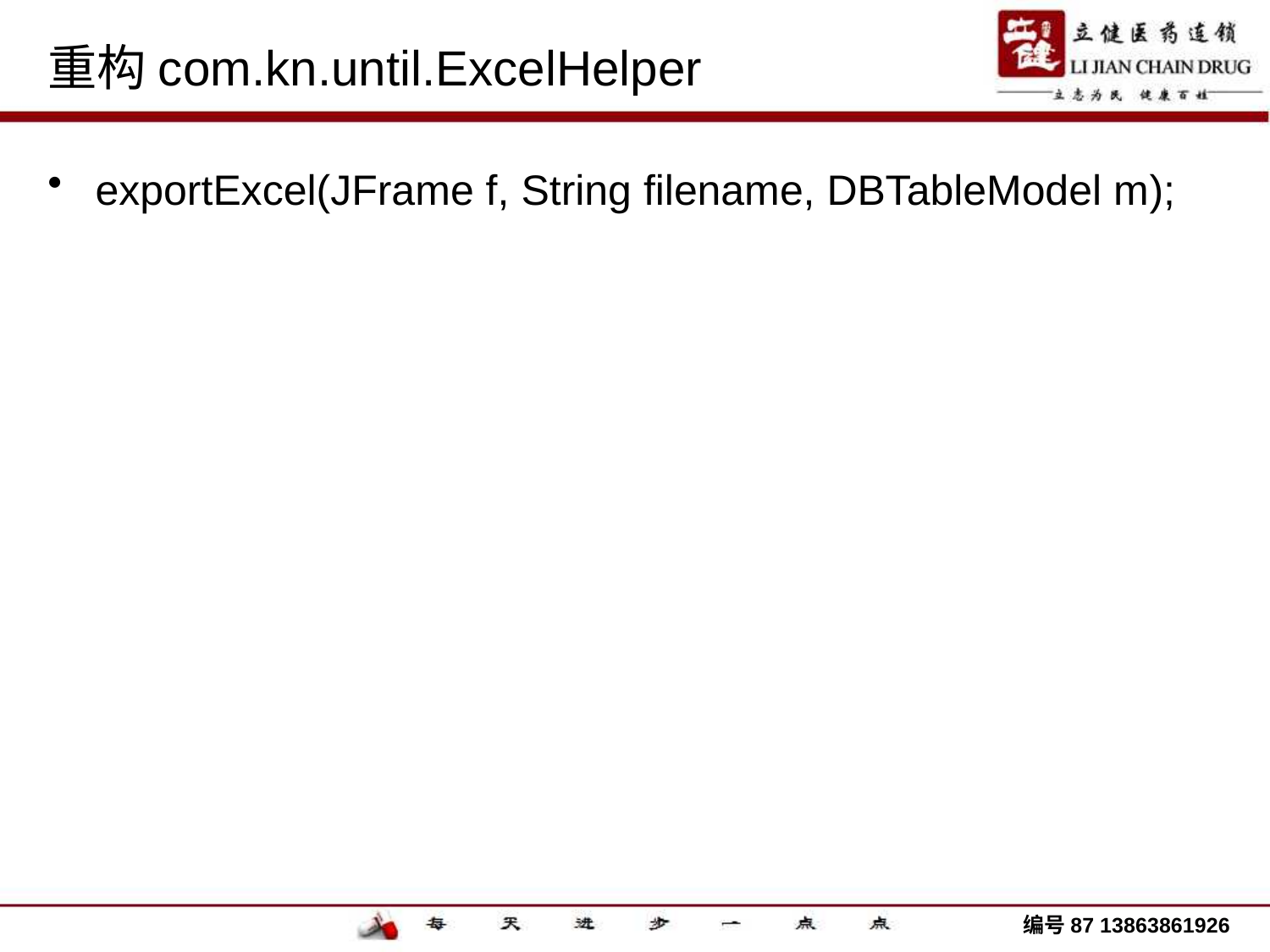

# 重构com.kn.until.ExcelHelper
exportExcel(JFrame f, String filename, DBTableModel m);